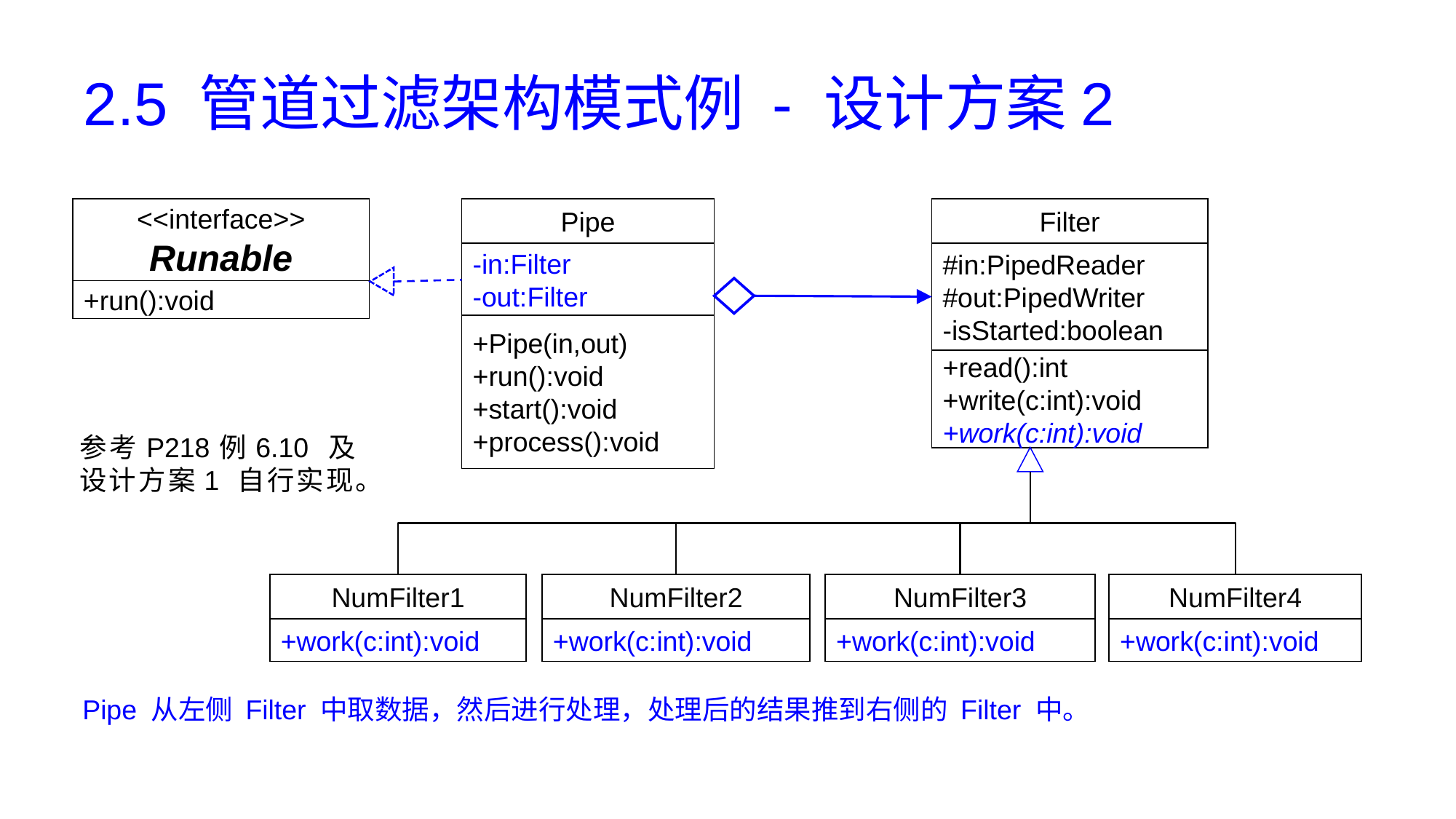

# 2.5 管道过滤架构模式例 - 设计方案2
<<interface>>
Runable
Pipe
Filter
-in:Filter
-out:Filter
#in:PipedReader
#out:PipedWriter
-isStarted:boolean

+run():void
+Pipe(in,out)
+run():void
+start():void
+process():void
+read():int
+write(c:int):void
+work(c:int):void
参考P218例6.10 及设计方案1 自行实现。

NumFilter1
NumFilter2
NumFilter3
NumFilter4
+work(c:int):void
+work(c:int):void
+work(c:int):void
+work(c:int):void
Pipe 从左侧 Filter 中取数据，然后进行处理，处理后的结果推到右侧的 Filter 中。
45